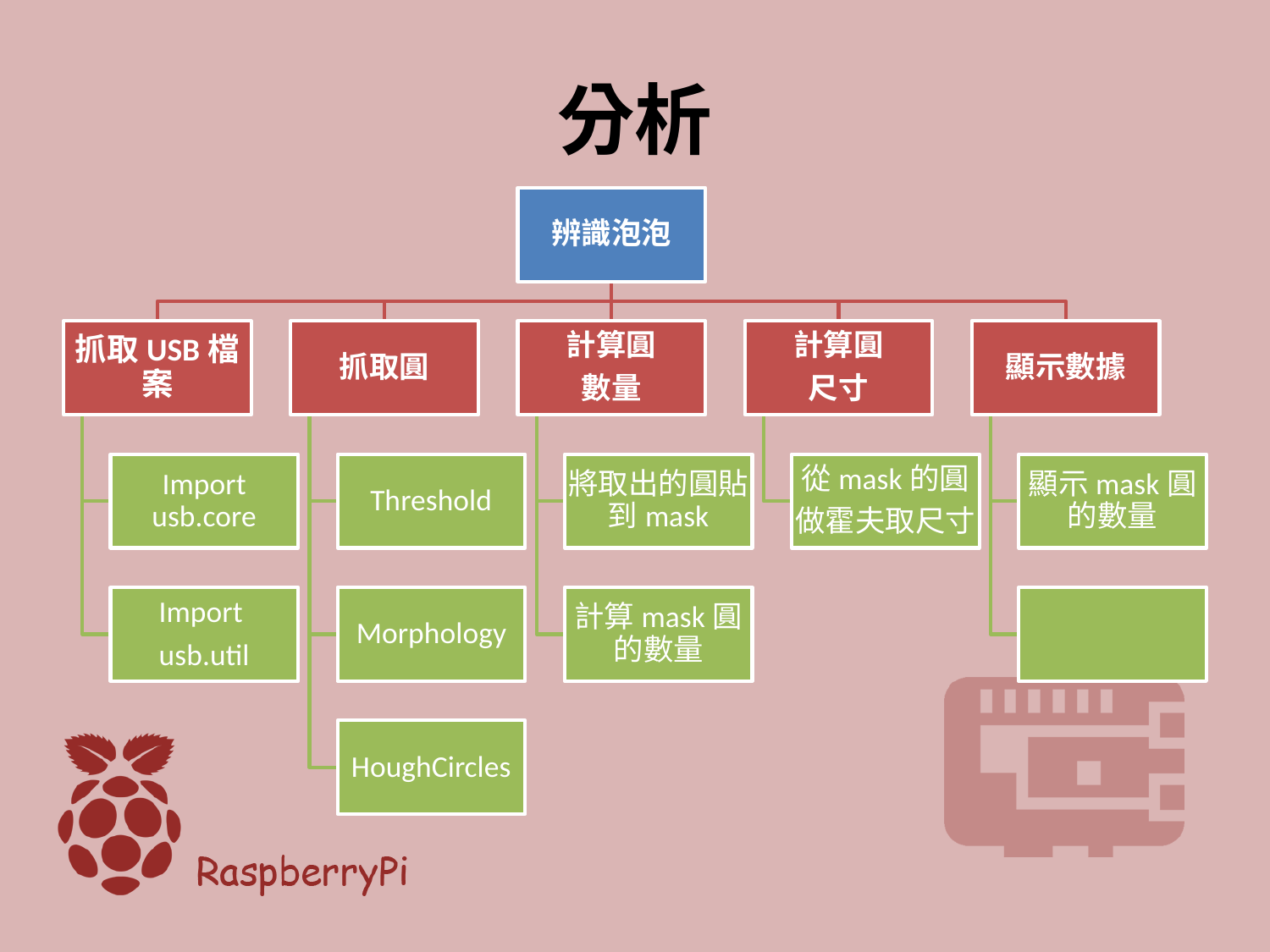

# 分析
辨識泡泡
抓取USB檔案
Import usb.core
Import
usb.util
抓取圓
Threshold
Morphology
HoughCircles
計算圓
數量
將取出的圓貼到mask
計算mask圓的數量
計算圓
尺寸
從mask的圓
做霍夫取尺寸
顯示數據
顯示mask圓的數量